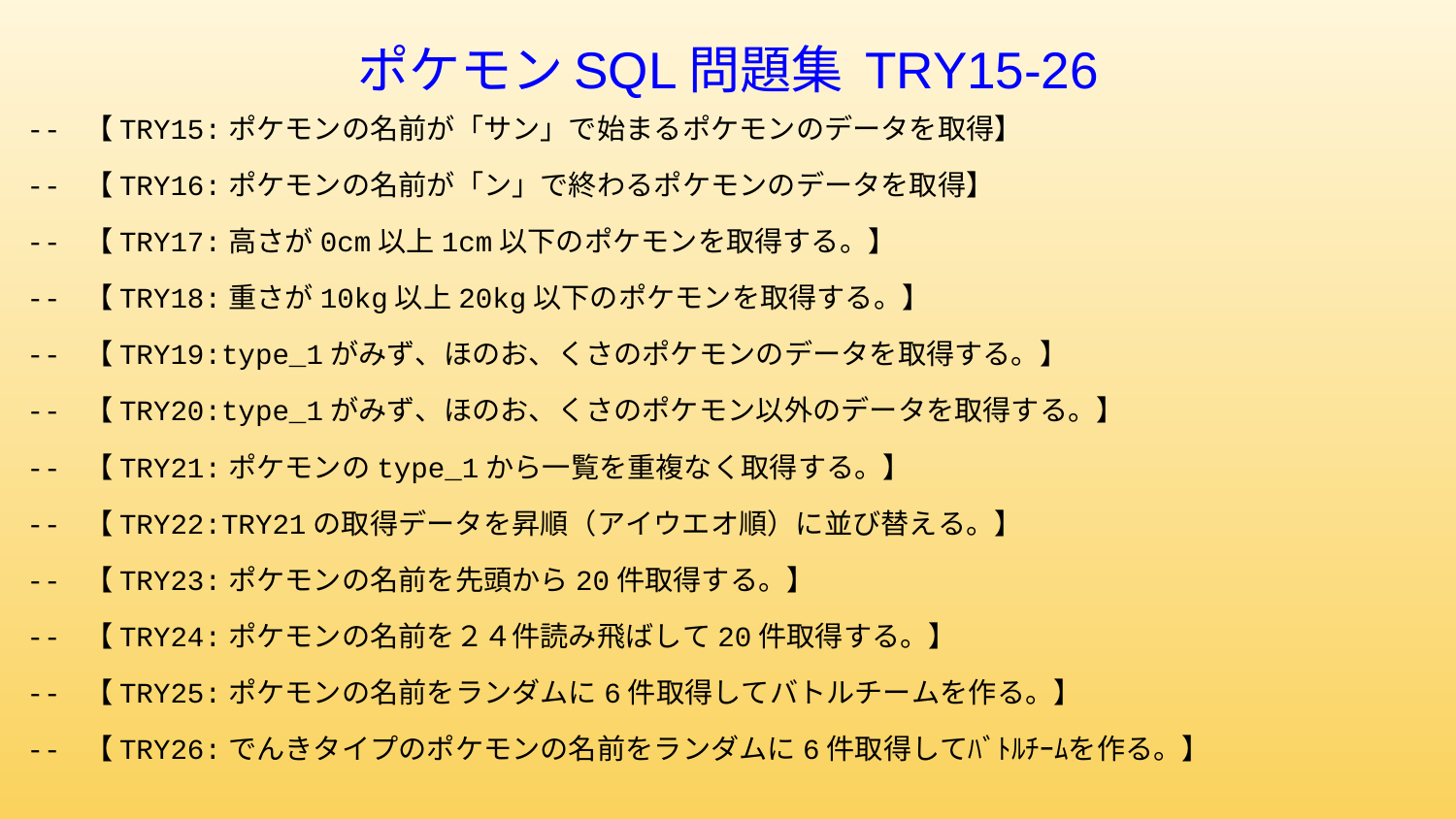

# ポケモンSQL問題集 TRY15-26
-- 【TRY15:ポケモンの名前が「サン」で始まるポケモンのデータを取得】
-- 【TRY16:ポケモンの名前が「ン」で終わるポケモンのデータを取得】
-- 【TRY17:高さが0cm以上1cm以下のポケモンを取得する。】
-- 【TRY18:重さが10kg以上20kg以下のポケモンを取得する。】
-- 【TRY19:type_1がみず、ほのお、くさのポケモンのデータを取得する。】
-- 【TRY20:type_1がみず、ほのお、くさのポケモン以外のデータを取得する。】
-- 【TRY21:ポケモンのtype_1から一覧を重複なく取得する。】
-- 【TRY22:TRY21の取得データを昇順（アイウエオ順）に並び替える。】
-- 【TRY23:ポケモンの名前を先頭から20件取得する。】
-- 【TRY24:ポケモンの名前を２４件読み飛ばして20件取得する。】
-- 【TRY25:ポケモンの名前をランダムに6件取得してバトルチームを作る。】
-- 【TRY26:でんきタイプのポケモンの名前をランダムに6件取得してﾊﾞﾄﾙﾁｰﾑを作る。】